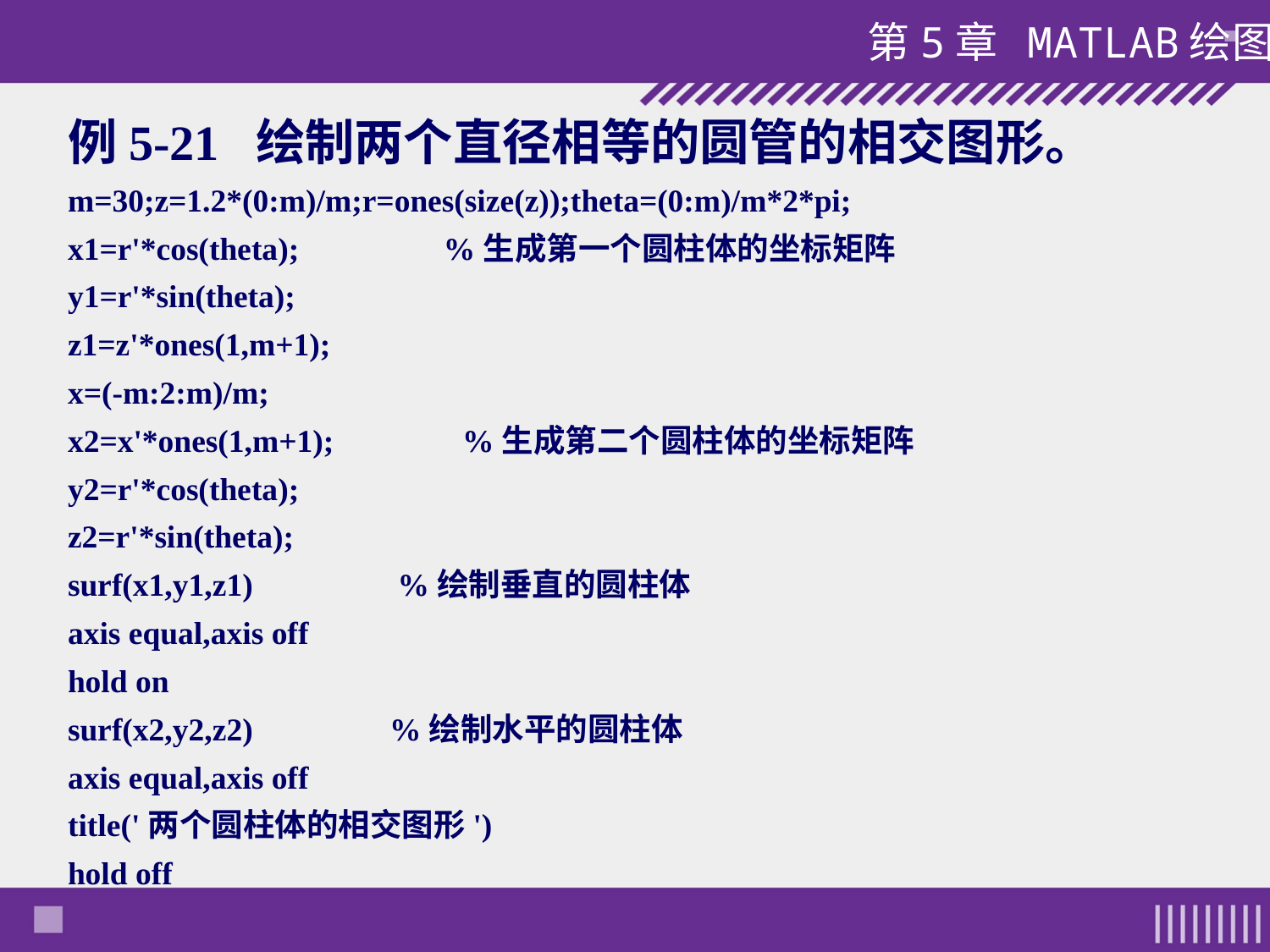

例5-21  绘制两个直径相等的圆管的相交图形。
m=30;z=1.2*(0:m)/m;r=ones(size(z));theta=(0:m)/m*2*pi;
x1=r'*cos(theta);                  %生成第一个圆柱体的坐标矩阵
y1=r'*sin(theta);
z1=z'*ones(1,m+1);
x=(-m:2:m)/m;
x2=x'*ones(1,m+1);                %生成第二个圆柱体的坐标矩阵
y2=r'*cos(theta);
z2=r'*sin(theta);
surf(x1,y1,z1)                  %绘制垂直的圆柱体
axis equal,axis off
hold on
surf(x2,y2,z2)                 %绘制水平的圆柱体
axis equal,axis off
title('两个圆柱体的相交图形')
hold off